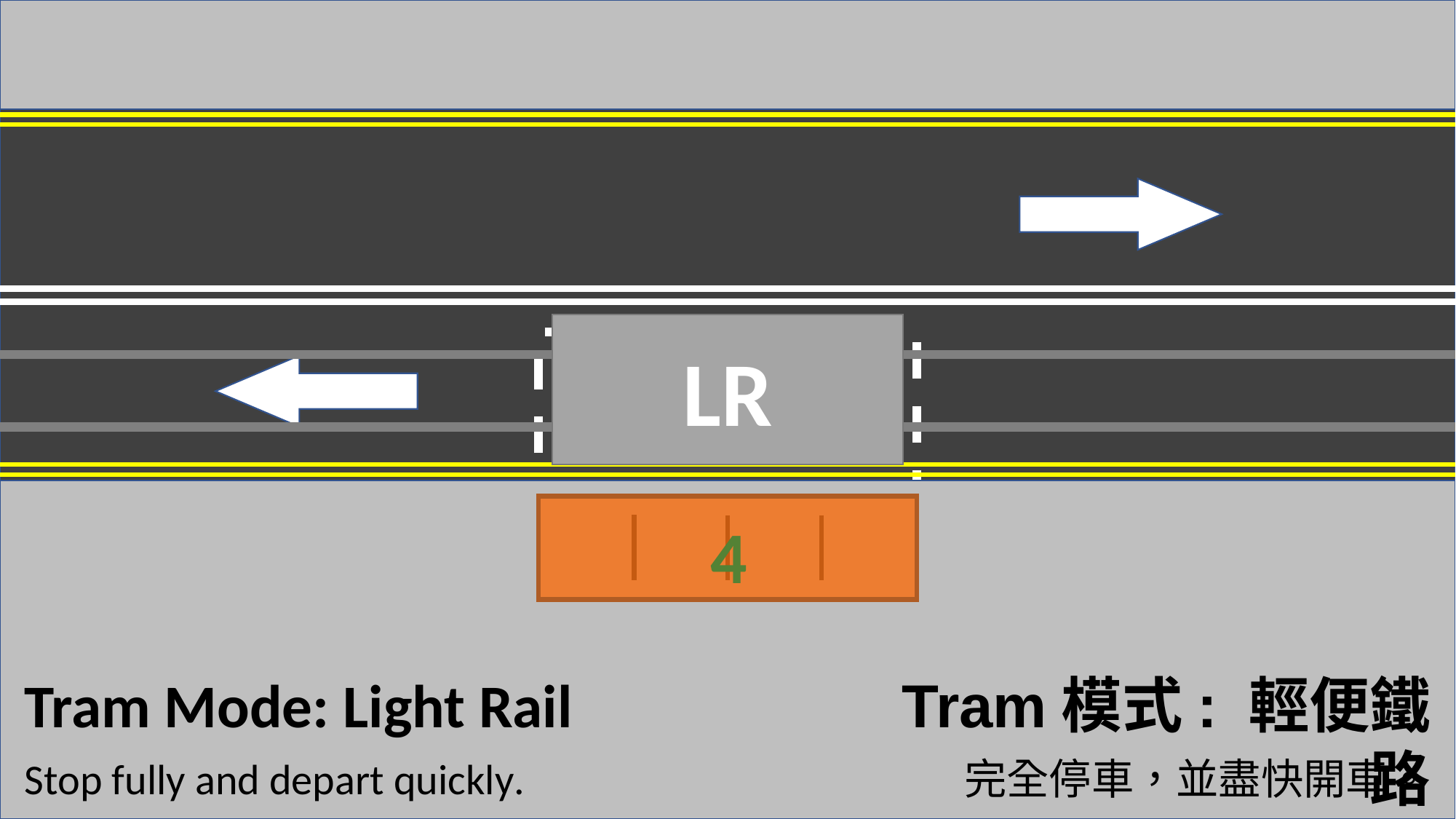

電車
站
TRAM
STOP
LR

4
Tram Mode: Light Rail
Tram模式: 輕便鐵路
Stop fully and depart quickly.
完全停車，並盡快開車。